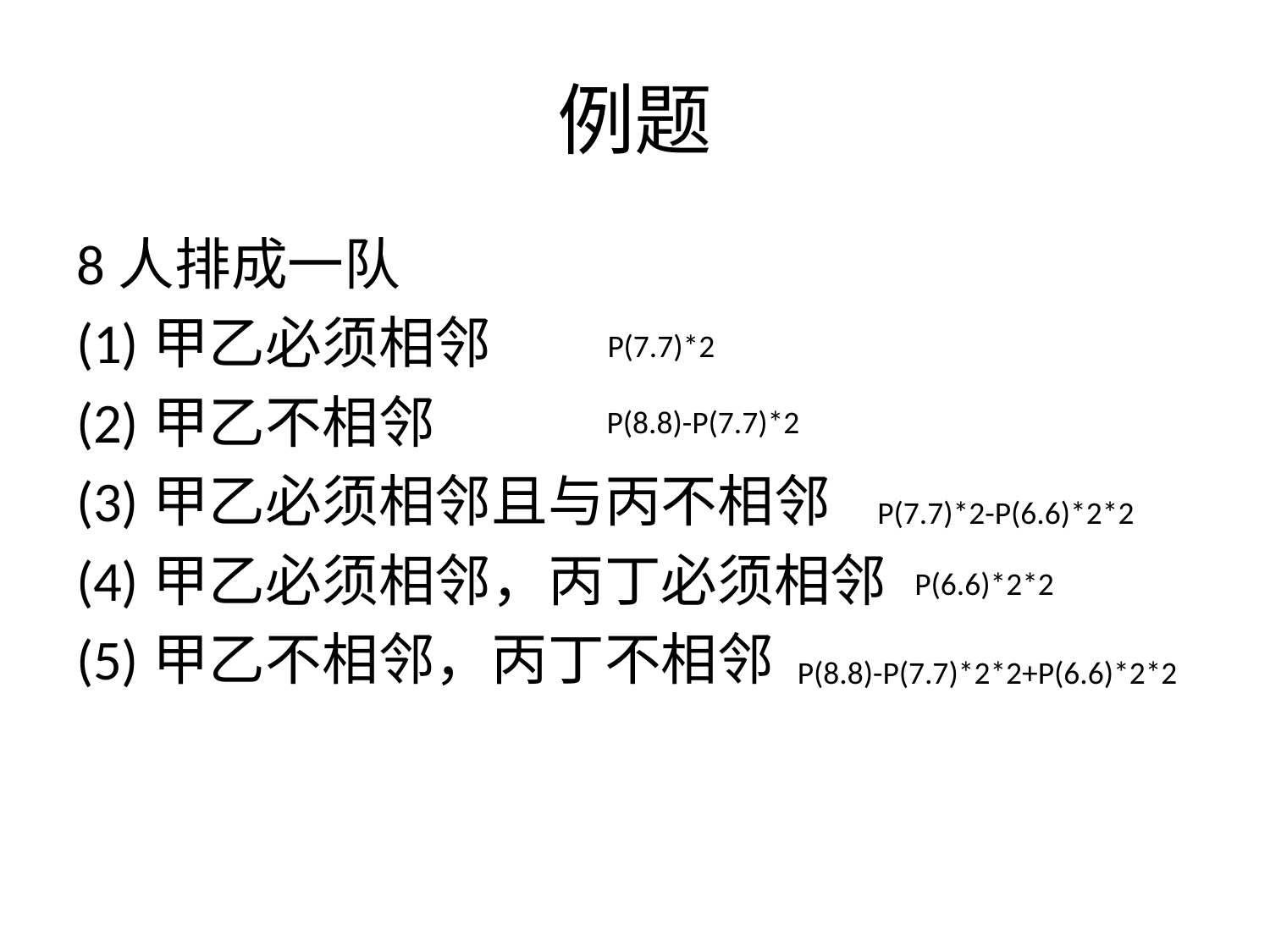

# 例题
8人排成一队
(1)甲乙必须相邻
(2)甲乙不相邻
(3)甲乙必须相邻且与丙不相邻
(4)甲乙必须相邻，丙丁必须相邻
(5)甲乙不相邻，丙丁不相邻

P(7.7)*2
P(8.8)-P(7.7)*2
P(7.7)*2-P(6.6)*2*2
 P(6.6)*2*2
P(8.8)-P(7.7)*2*2+P(6.6)*2*2